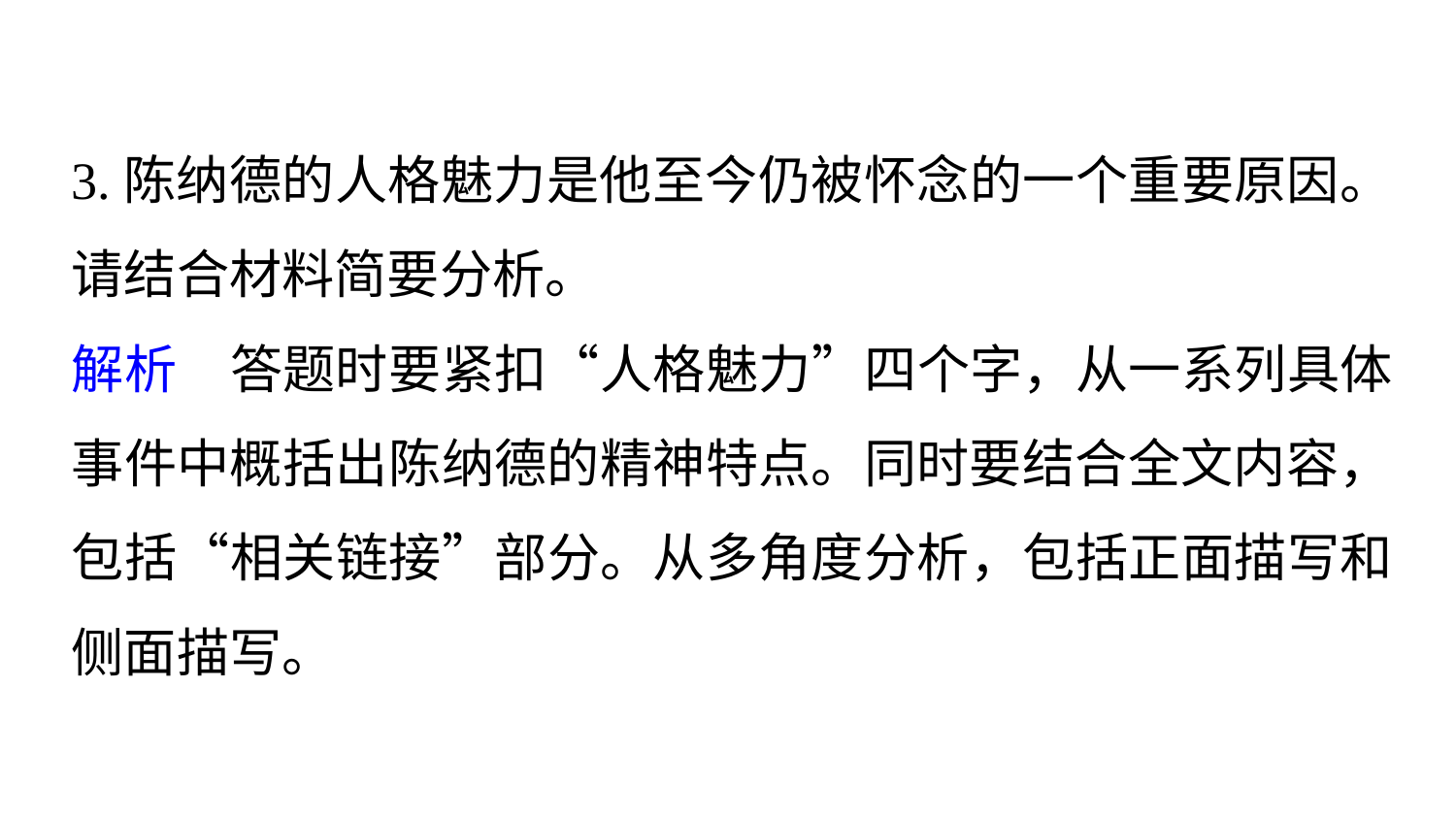

3.陈纳德的人格魅力是他至今仍被怀念的一个重要原因。请结合材料简要分析。
解析　答题时要紧扣“人格魅力”四个字，从一系列具体事件中概括出陈纳德的精神特点。同时要结合全文内容，包括“相关链接”部分。从多角度分析，包括正面描写和侧面描写。